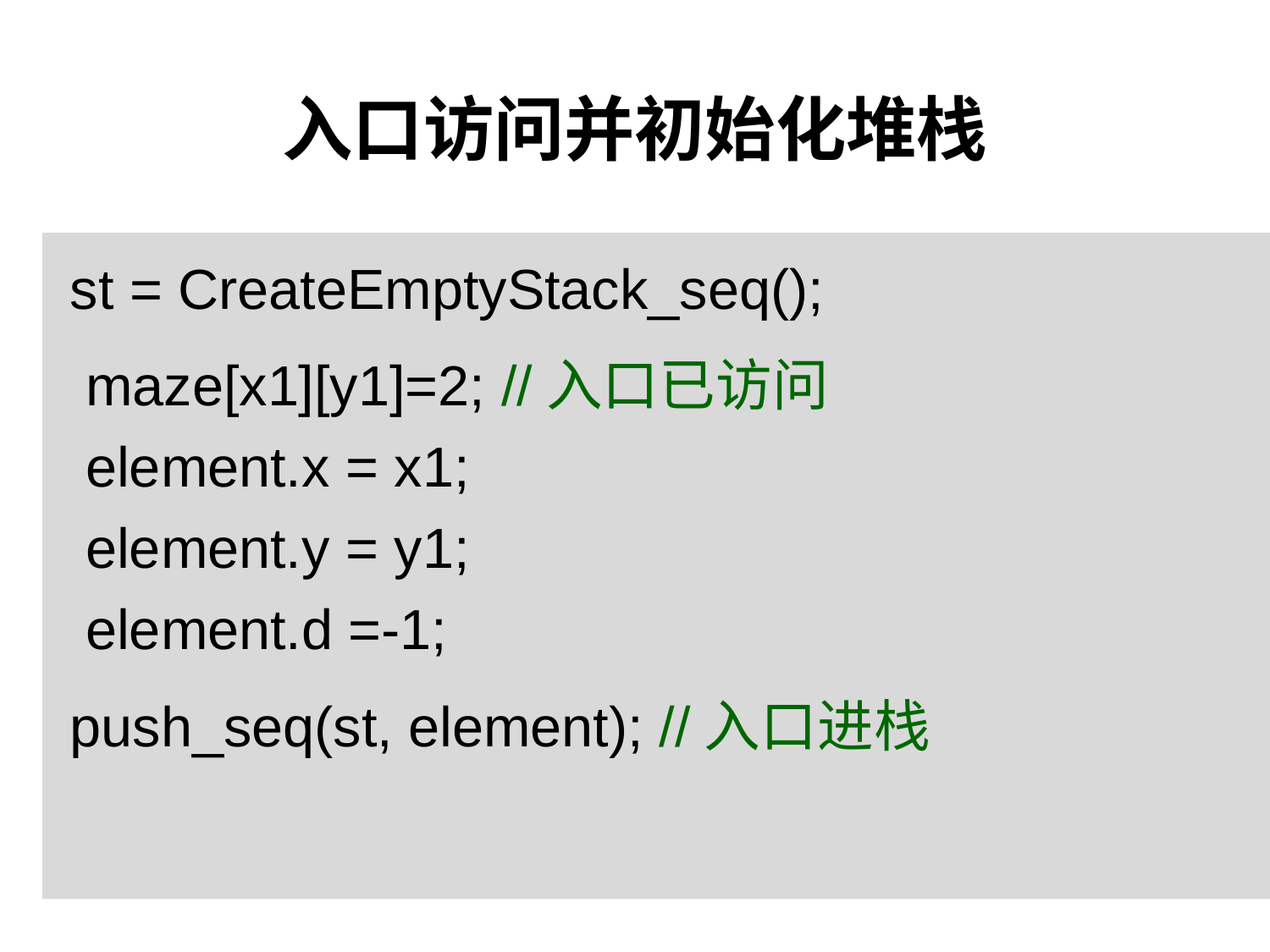

# 入口访问并初始化堆栈
st = CreateEmptyStack_seq();
 maze[x1][y1]=2; //入口已访问
 element.x = x1;
 element.y = y1;
 element.d =-1;
push_seq(st, element); //入口进栈